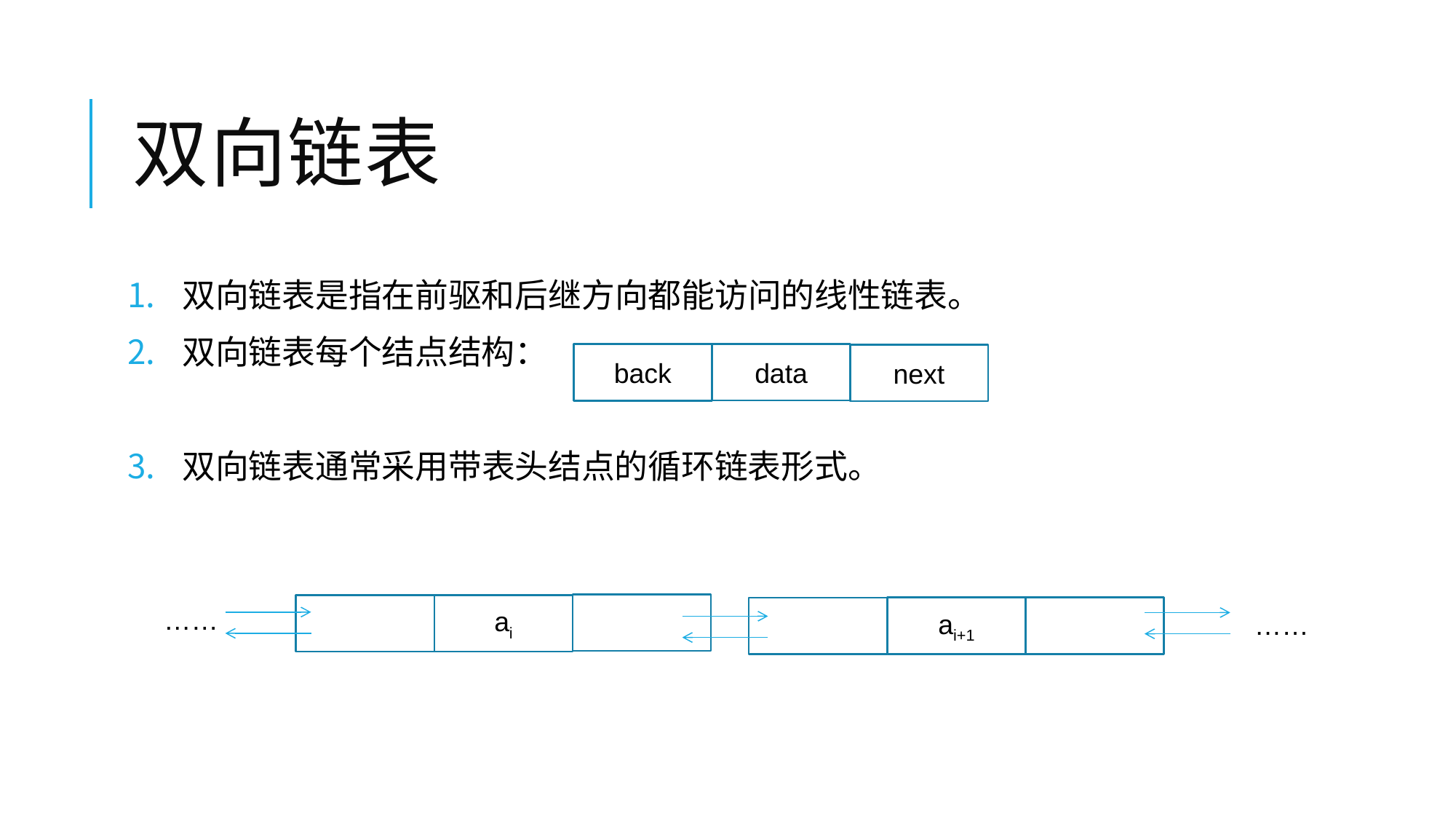

# 双向链表
双向链表是指在前驱和后继方向都能访问的线性链表。
双向链表每个结点结构：

双向链表通常采用带表头结点的循环链表形式。

data
back
next

ai

……
ai+1

……